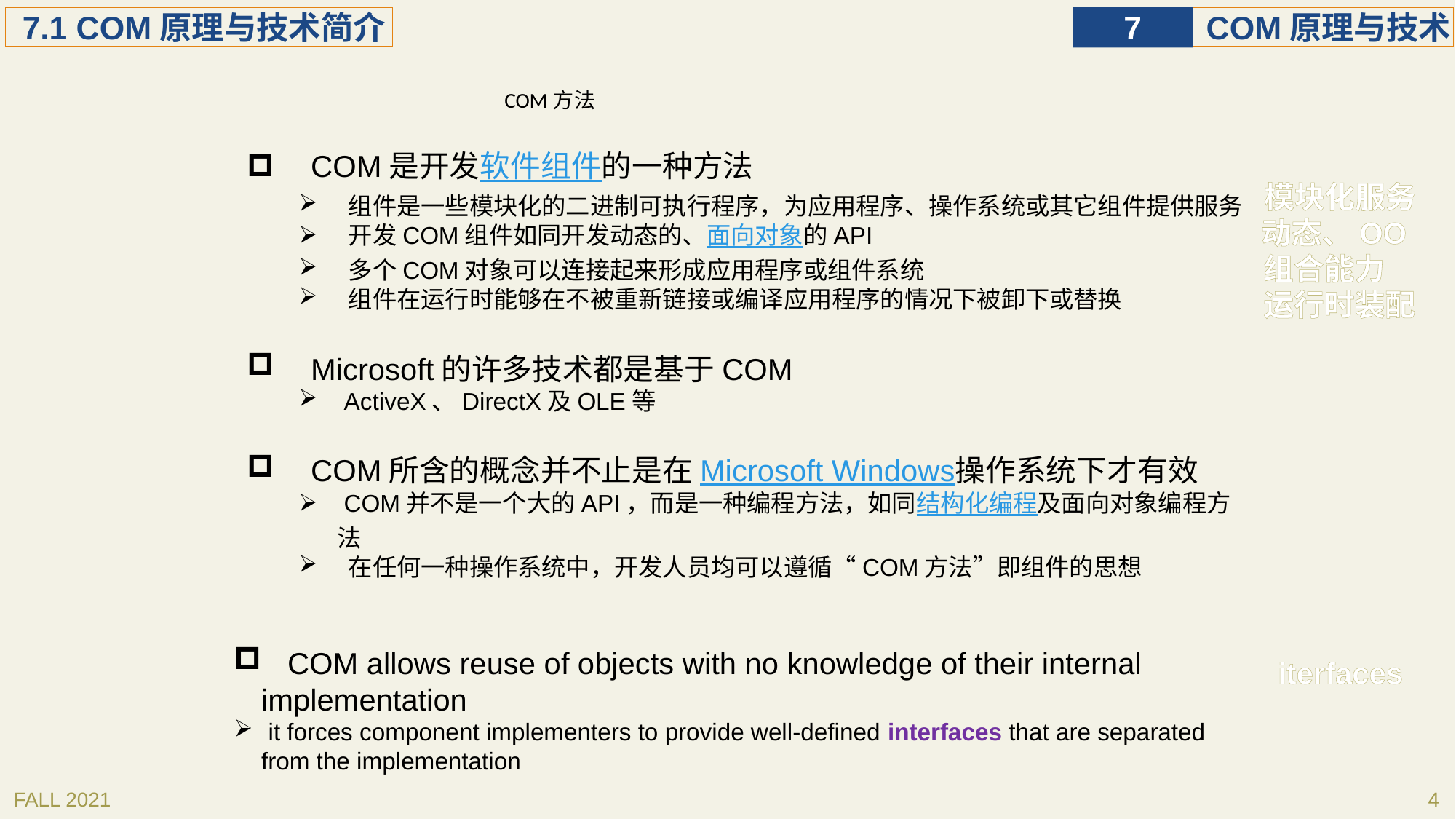

COM方法
   COM是开发软件组件的一种方法
 组件是一些模块化的二进制可执行程序，为应用程序、操作系统或其它组件提供服务
 开发COM组件如同开发动态的、面向对象的API
 多个COM对象可以连接起来形成应用程序或组件系统
 组件在运行时能够在不被重新链接或编译应用程序的情况下被卸下或替换

   Microsoft的许多技术都是基于COM
 ActiveX、DirectX及OLE等

   COM所含的概念并不止是在Microsoft Windows操作系统下才有效
 COM并不是一个大的API，而是一种编程方法，如同结构化编程及面向对象编程方法
 在任何一种操作系统中，开发人员均可以遵循“COM方法”即组件的思想

   COM allows reuse of objects with no knowledge of their internal implementation
 it forces component implementers to provide well-defined interfaces that are separated from the implementation
模块化服务
动态、OO
组合能力
运行时装配
iterfaces